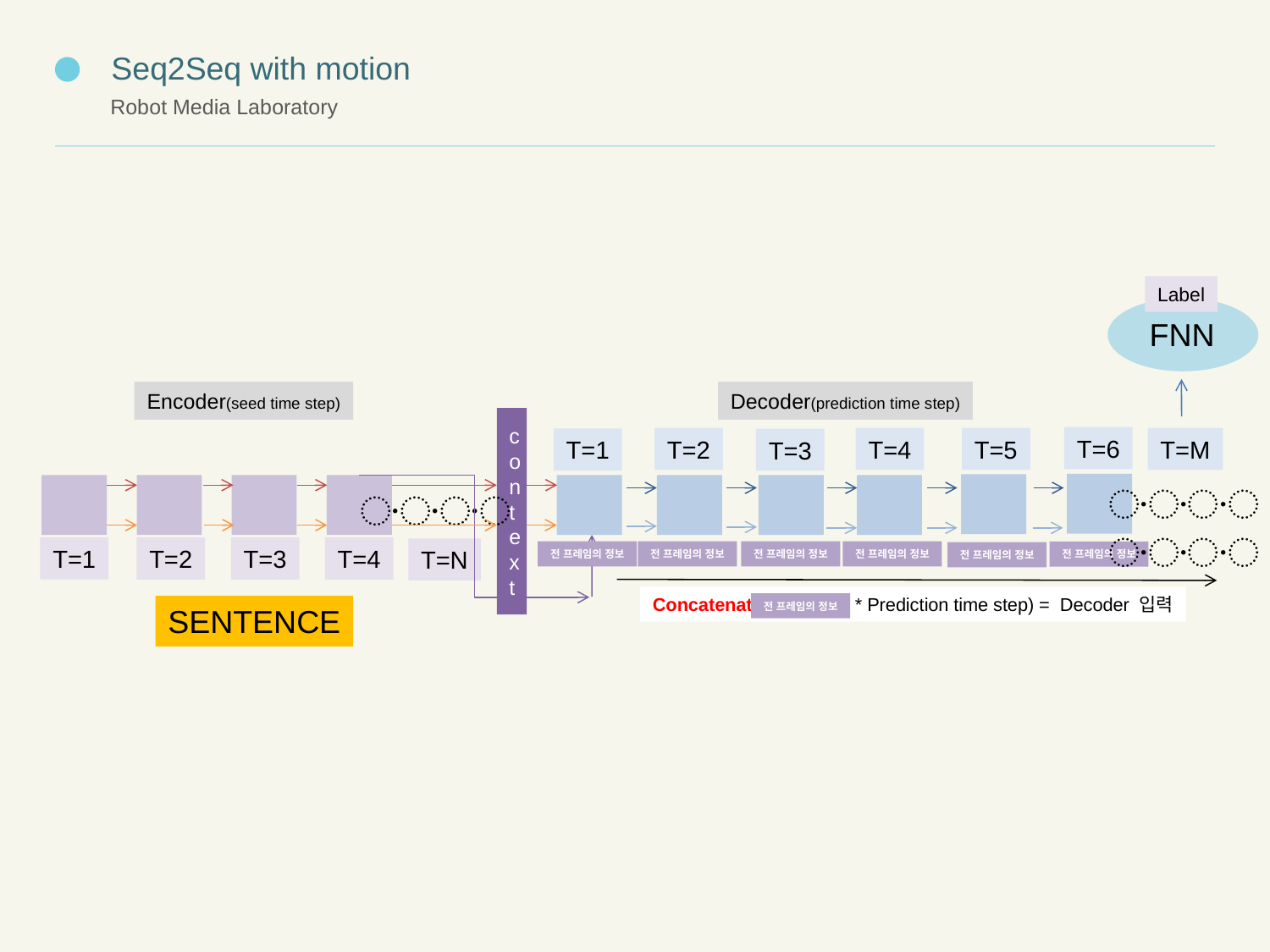

Seq2Seq with motion

Robot Media Laboratory
Label

FNN
Encoder(seed time step)
Decoder(prediction time step)
context
T=6
T=2
T=4
T=5
T=M
T=1
T=3

〮〮〮
〮〮〮
〮〮〮
T=1
T=2
T=3
T=4
T=N
전 프레임의 정보
전 프레임의 정보
전 프레임의 정보
전 프레임의 정보
전 프레임의 정보
전 프레임의 정보
Concatenate (                * Prediction time step) =  Decoder 입력
전 프레임의 정보
SENTENCE